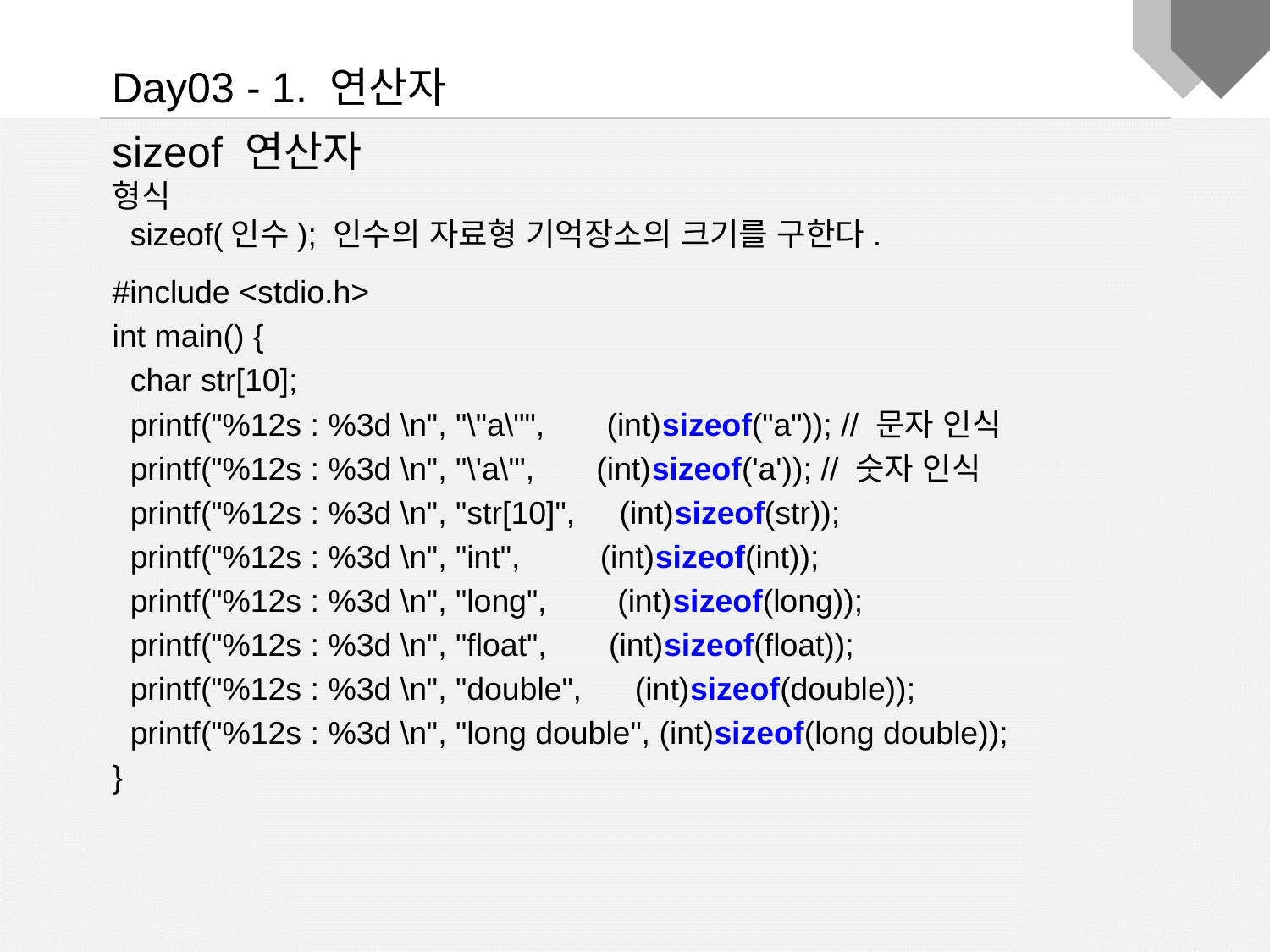

Day03 - 1. 연산자
sizeof 연산자
형식
  sizeof(인수); 인수의 자료형 기억장소의 크기를 구한다.
#include <stdio.h>
int main() {
  char str[10];
  printf("%12s : %3d \n", "\"a\"",       (int)sizeof("a")); // 문자 인식
  printf("%12s : %3d \n", "\'a\'",       (int)sizeof('a')); // 숫자 인식
  printf("%12s : %3d \n", "str[10]",     (int)sizeof(str));
  printf("%12s : %3d \n", "int",         (int)sizeof(int));
  printf("%12s : %3d \n", "long",        (int)sizeof(long));
  printf("%12s : %3d \n", "float",       (int)sizeof(float));
  printf("%12s : %3d \n", "double",      (int)sizeof(double));
  printf("%12s : %3d \n", "long double", (int)sizeof(long double));
}